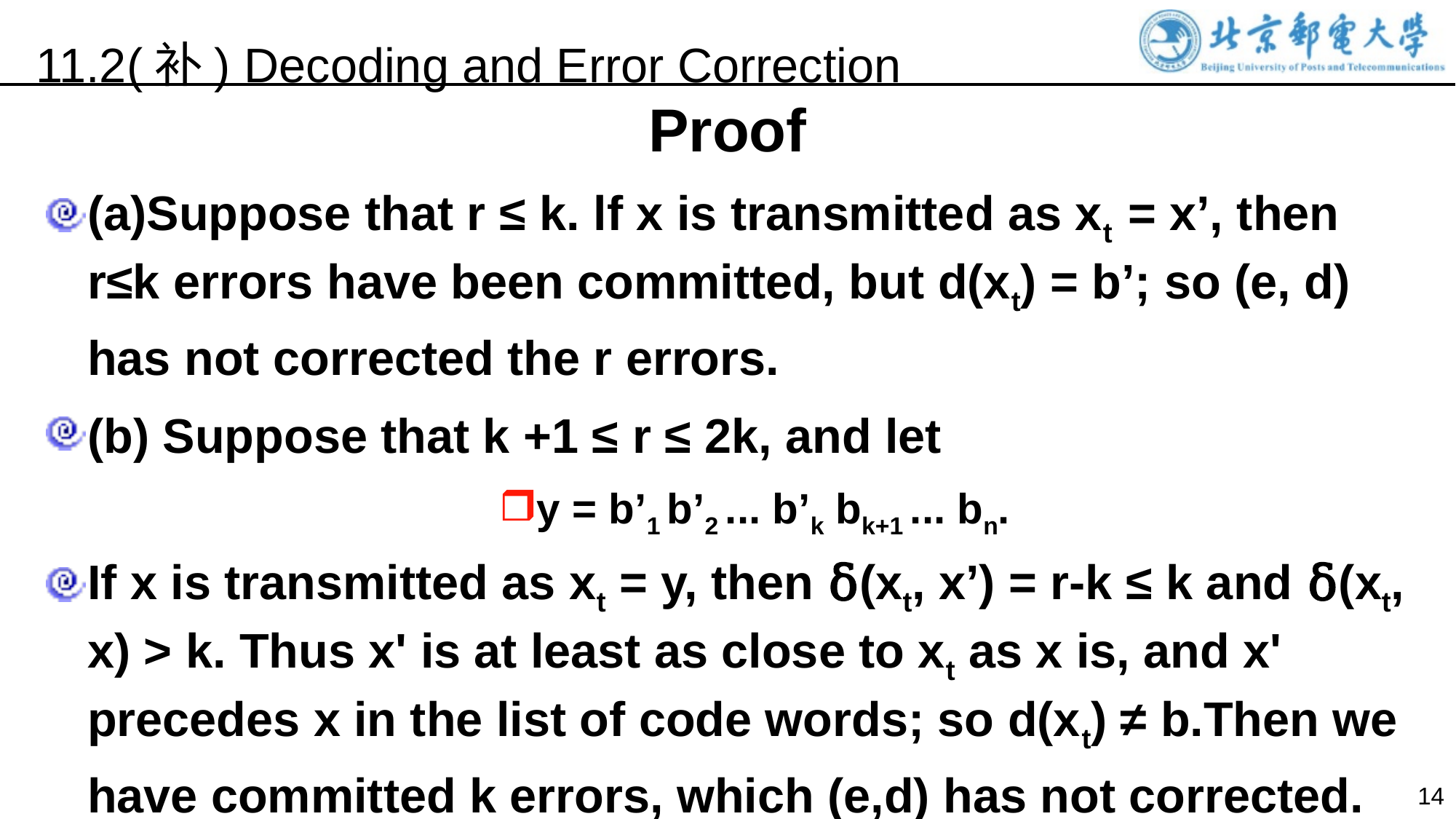

11.2(补) Decoding and Error Correction
Proof
(a)Suppose that r ≤ k. lf x is transmitted as xt  = x’, then r≤k errors have been committed, but d(xt) = b’; so (e, d) has not corrected the r errors.
(b) Suppose that k +1 ≤ r ≤ 2k, and let
y = b’1 b’2 ... b’k bk+1 ... bn.
If x is transmitted as xt = y, then δ(xt, x’) = r-k ≤ k and δ(xt, x) > k. Thus x' is at least as close to xt as x is, and x' precedes x in the list of code words; so d(xt) ≠ b.Then we have committed k errors, which (e,d) has not corrected.